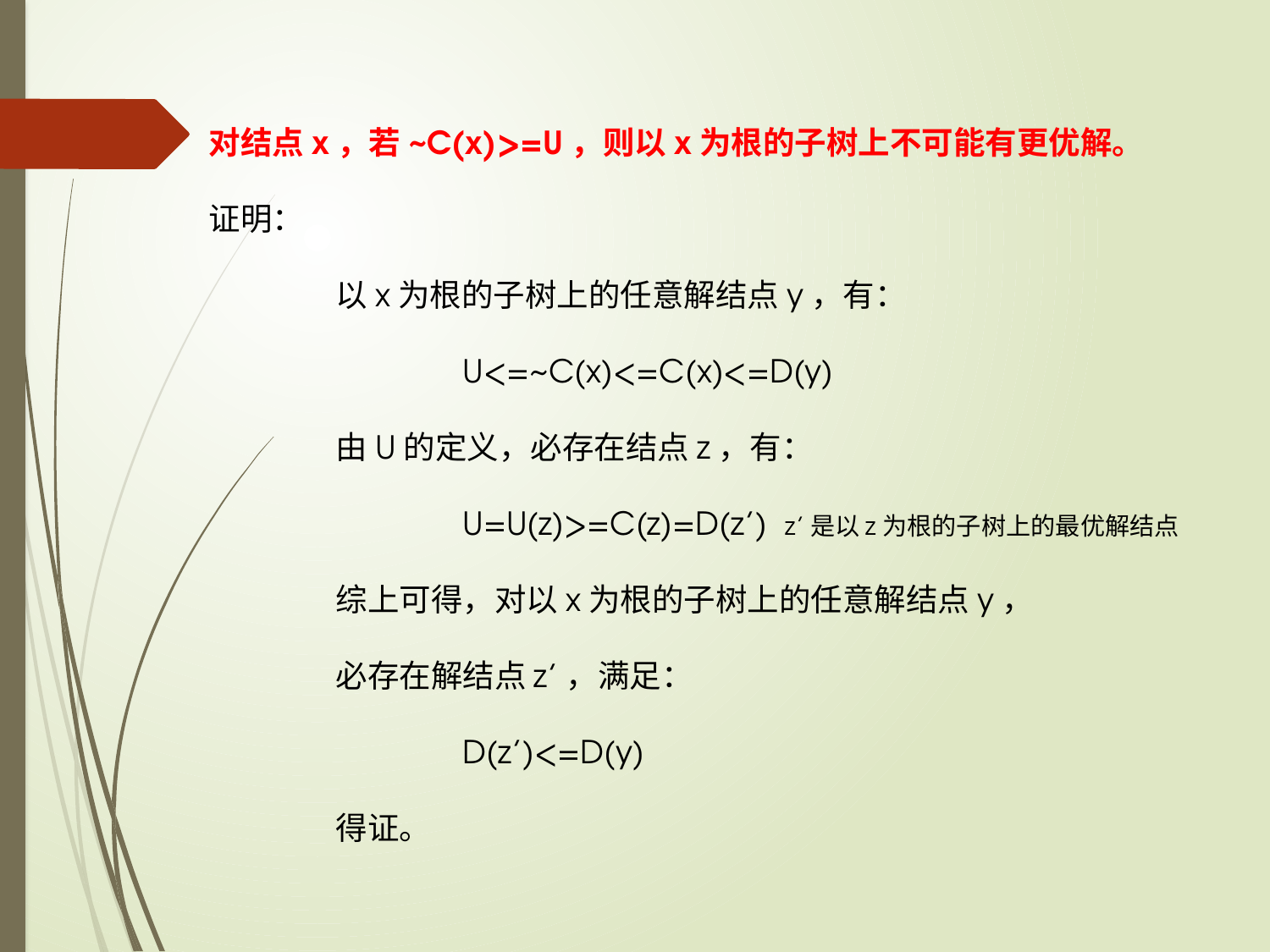

对结点x，若~C(x)>=U，则以x为根的子树上不可能有更优解。
证明：
	以x为根的子树上的任意解结点y，有：
		U<=~C(x)<=C(x)<=D(y)
	由U的定义，必存在结点z，有：
		U=U(z)>=C(z)=D(z’)  z’是以z为根的子树上的最优解结点
	综上可得，对以x为根的子树上的任意解结点y，
	必存在解结点z’，满足：
		D(z’)<=D(y)
	得证。